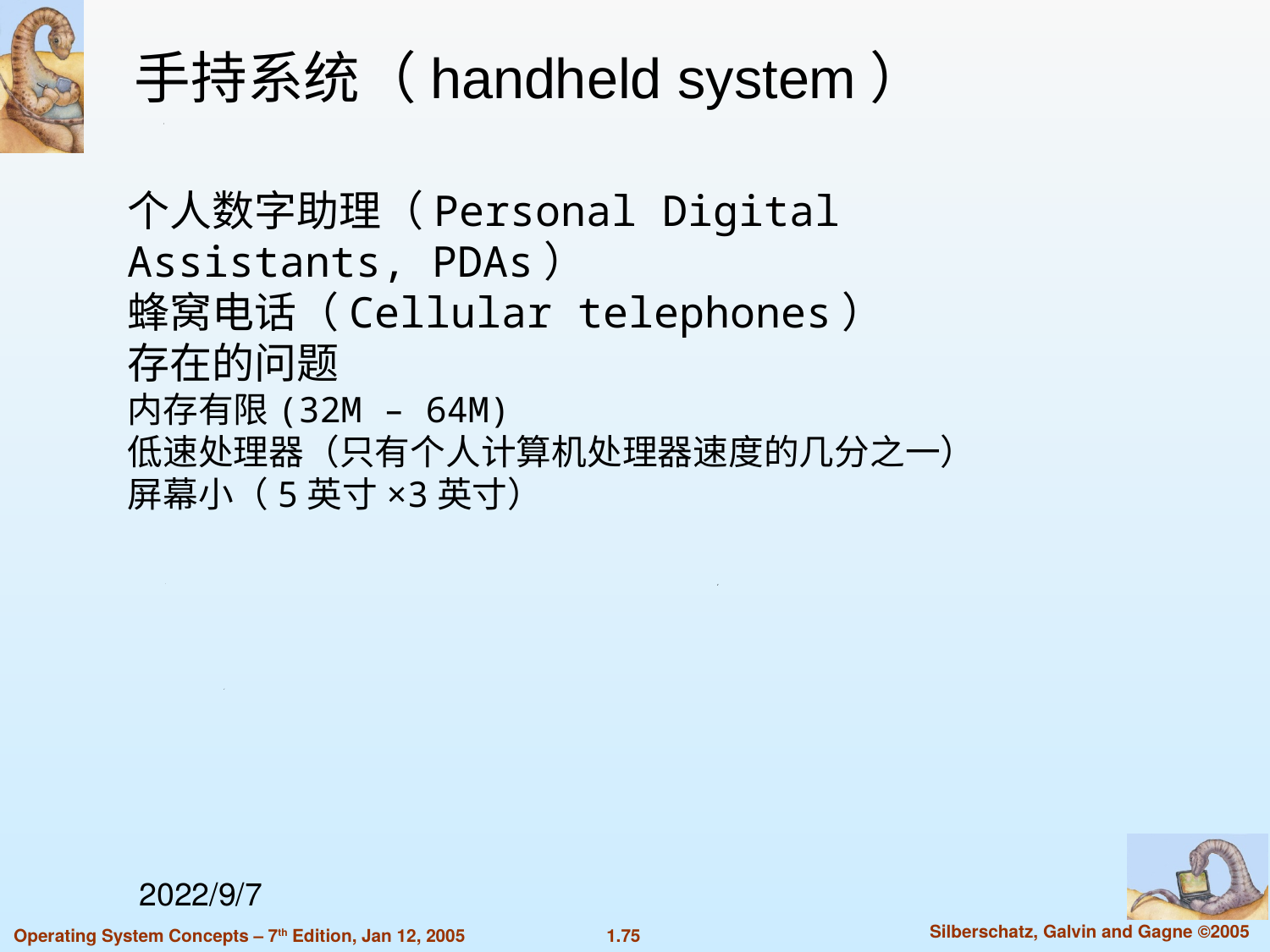

手持系统（handheld system）
个人数字助理（Personal Digital Assistants, PDAs）
蜂窝电话（Cellular telephones）
存在的问题
内存有限(32M – 64M)
低速处理器（只有个人计算机处理器速度的几分之一）
屏幕小（5英寸×3英寸）
2022/9/7